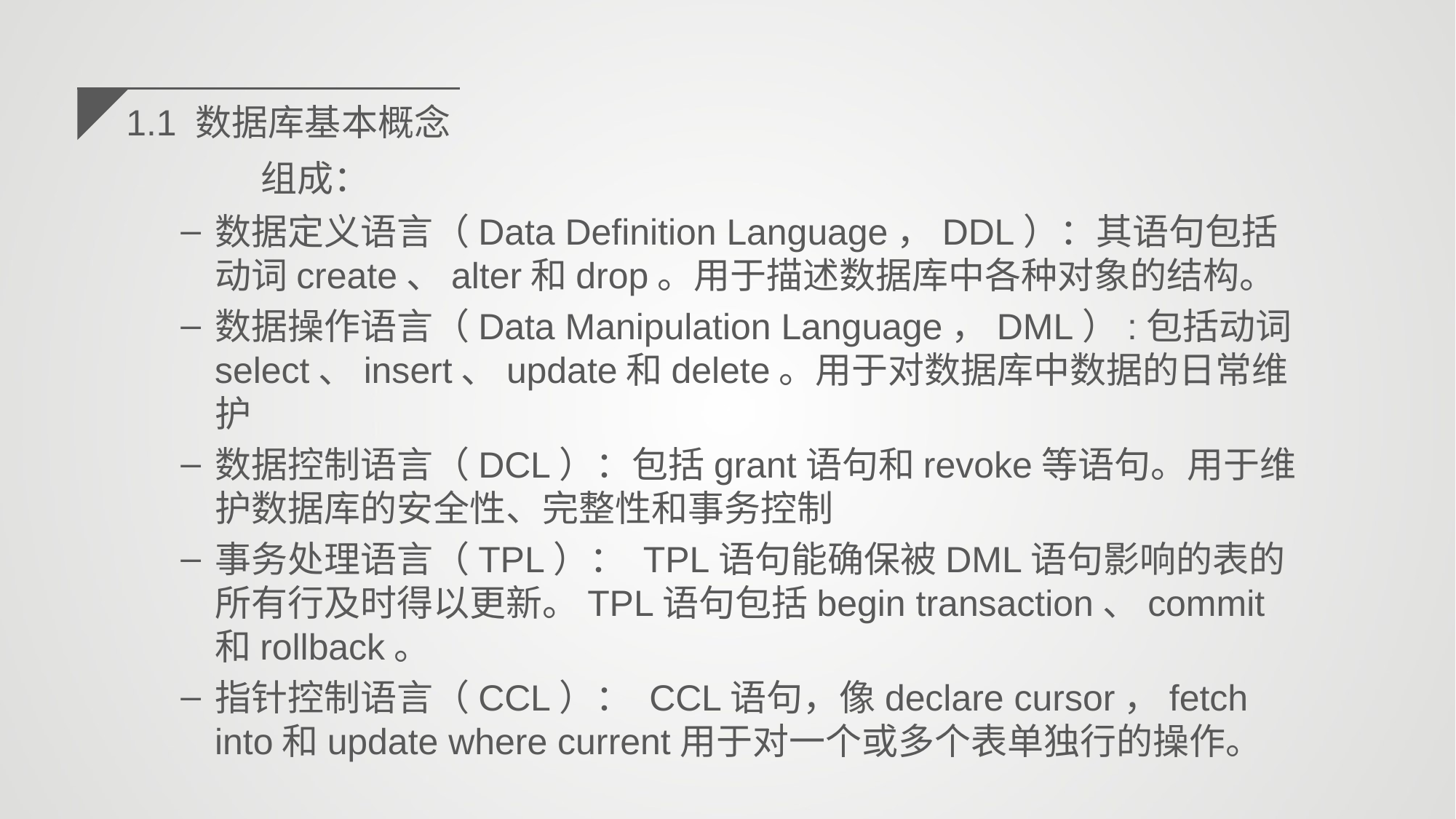

1.1 数据库基本概念

组成：

数据定义语言（Data Definition Language，DDL）：其语句包括动词create、alter和drop。用于描述数据库中各种对象的结构。
数据操作语言（Data Manipulation Language，DML）:包括动词select、insert、update和delete。用于对数据库中数据的日常维护
数据控制语言（DCL）：包括grant语句和revoke等语句。用于维护数据库的安全性、完整性和事务控制
事务处理语言（TPL）： TPL语句能确保被DML语句影响的表的所有行及时得以更新。TPL语句包括begin transaction、commit和rollback。
指针控制语言（CCL）： CCL语句，像declare cursor，fetch into和update where current用于对一个或多个表单独行的操作。